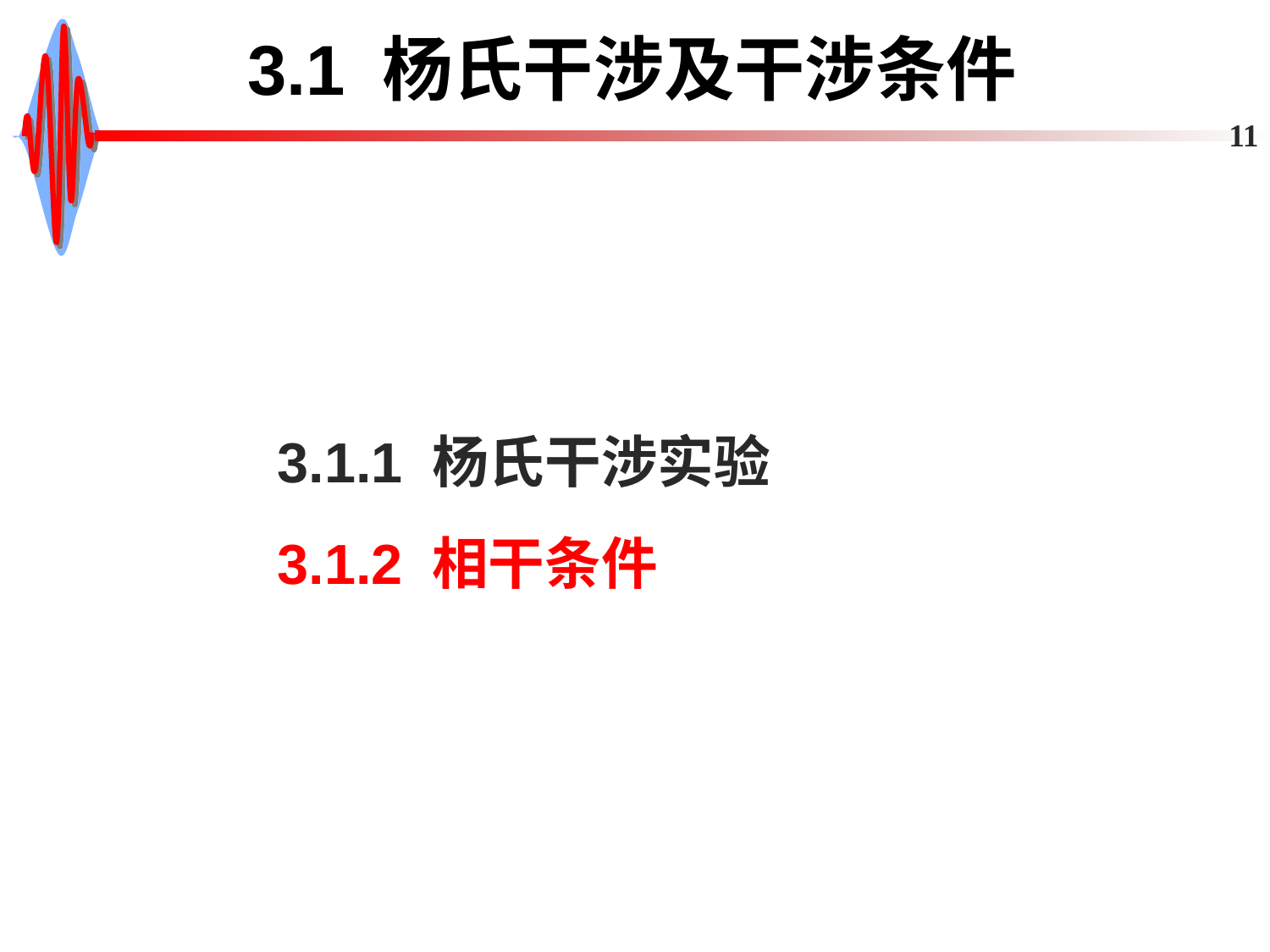

# 3.1 杨氏干涉及干涉条件
11
3.1.1 杨氏干涉实验
3.1.2 相干条件